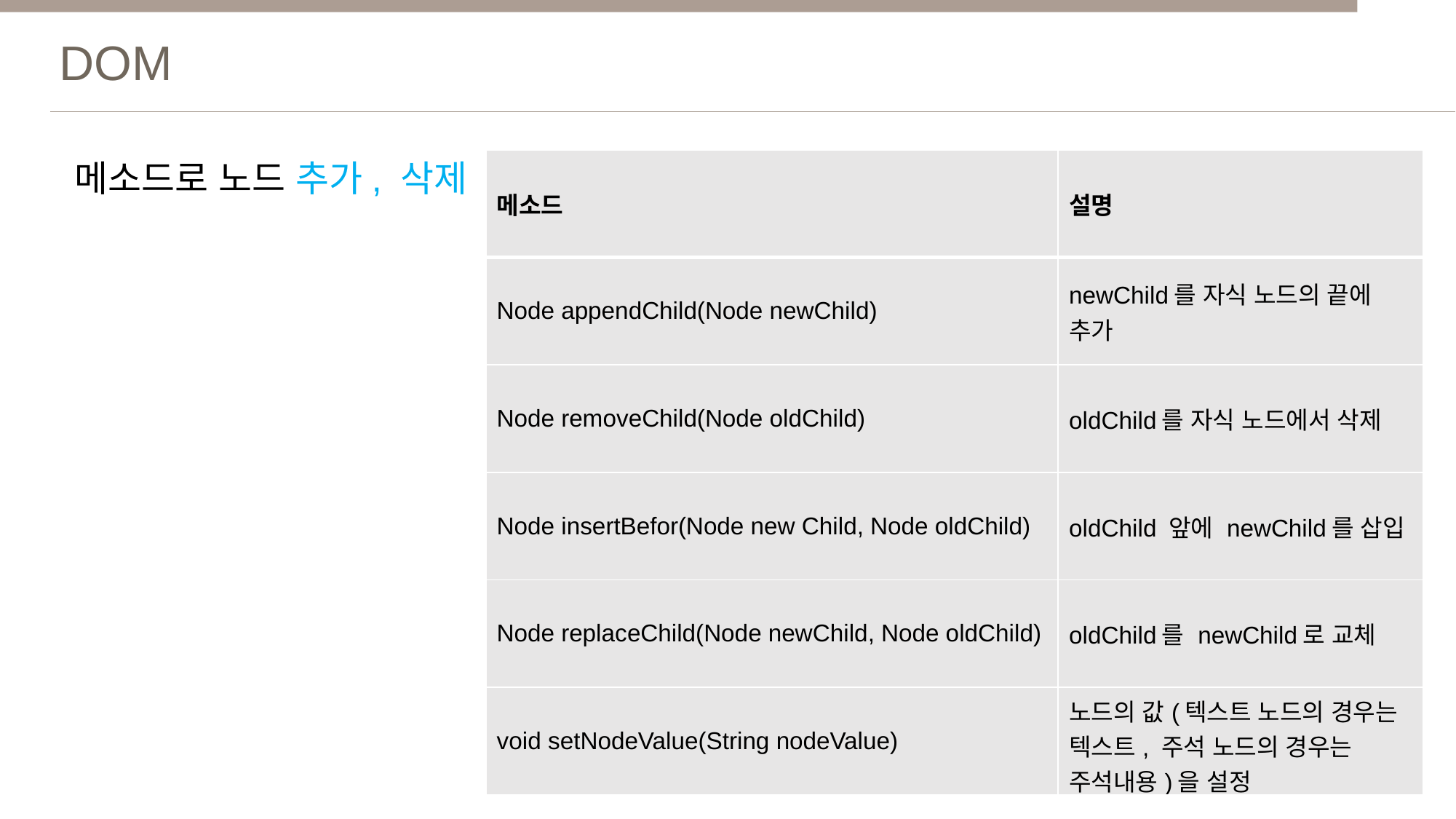

DOM
메소드로 노드 추가, 삭제
| 메소드 | 설명 |
| --- | --- |
| Node appendChild(Node newChild) | newChild를 자식 노드의 끝에 추가 |
| Node removeChild(Node oldChild) | oldChild를 자식 노드에서 삭제 |
| Node insertBefor(Node new Child, Node oldChild) | oldChild 앞에 newChild를 삽입 |
| Node replaceChild(Node newChild, Node oldChild) | oldChild를 newChild로 교체 |
| void setNodeValue(String nodeValue) | 노드의 값(텍스트 노드의 경우는 텍스트, 주석 노드의 경우는 주석내용)을 설정 |